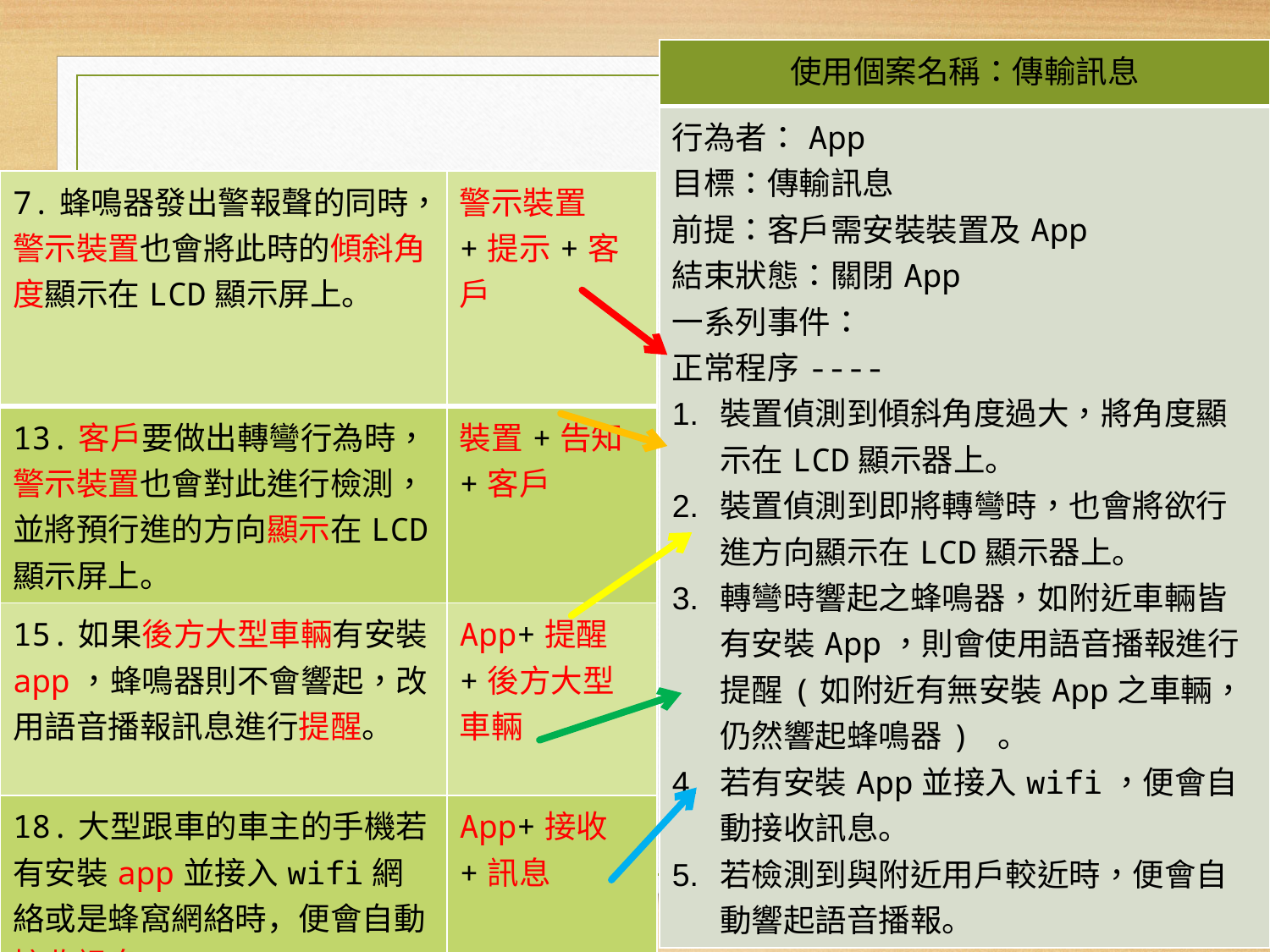

| 使用個案名稱：傳輸訊息 |
| --- |
| 行為者：App 目標：傳輸訊息 前提：客戶需安裝裝置及App 結束狀態：關閉App 一系列事件： 正常程序---- 裝置偵測到傾斜角度過大，將角度顯示在LCD顯示器上。 裝置偵測到即將轉彎時，也會將欲行進方向顯示在LCD顯示器上。 轉彎時響起之蜂鳴器，如附近車輛皆有安裝App，則會使用語音播報進行提醒(如附近有無安裝App之車輛，仍然響起蜂鳴器) 。 若有安裝App並接入wifi，便會自動接收訊息。 若檢測到與附近用戶較近時，便會自動響起語音播報。 |
| 7.蜂鳴器發出警報聲的同時，警示裝置也會將此時的傾斜角度顯示在LCD顯示屏上。 | 警示裝置+提示+客戶 |
| --- | --- |
| 13.客戶要做出轉彎行為時，警示裝置也會對此進行檢測，並將預行進的方向顯示在LCD顯示屏上。 | 裝置+告知+客戶 |
| 15.如果後方大型車輛有安裝app，蜂鳴器則不會響起，改用語音播報訊息進行提醒。 | App+提醒+後方大型車輛 |
| 18.大型跟車的車主的手機若有安裝app並接入wifi網絡或是蜂窩網絡時，便會自動接收訊息。 | App+接收+訊息 |
| 19.若大型跟車的車主的app檢測到與騎士較近時，便會自動響起語音播報。 | App+告知+客戶 |
17